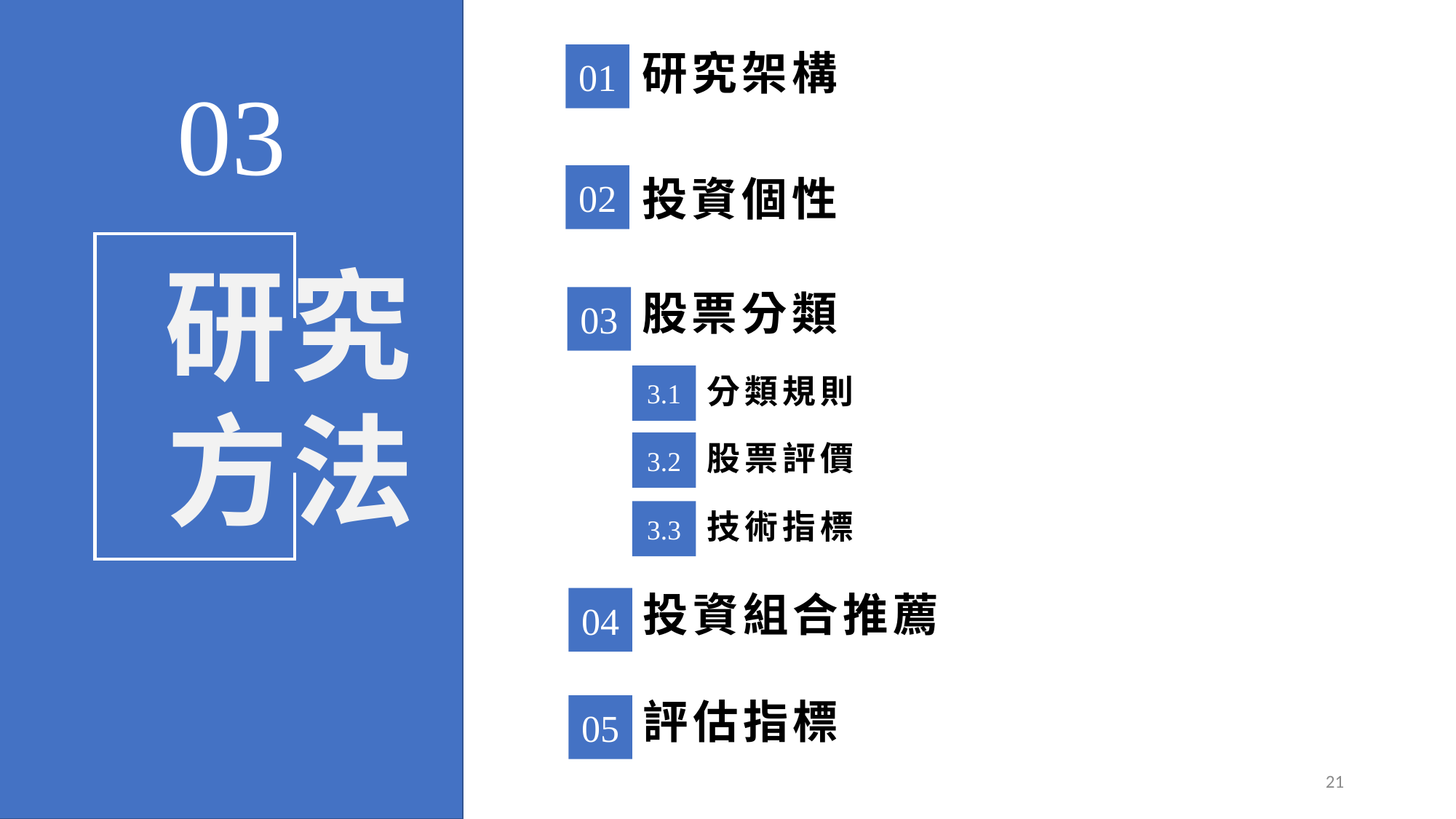

01
研究架構
03
02
投資個性

股票分類
03
研究方法
分類規則
3.1
股票評價
3.2
技術指標
3.3
投資組合推薦
04
評估指標
05
21